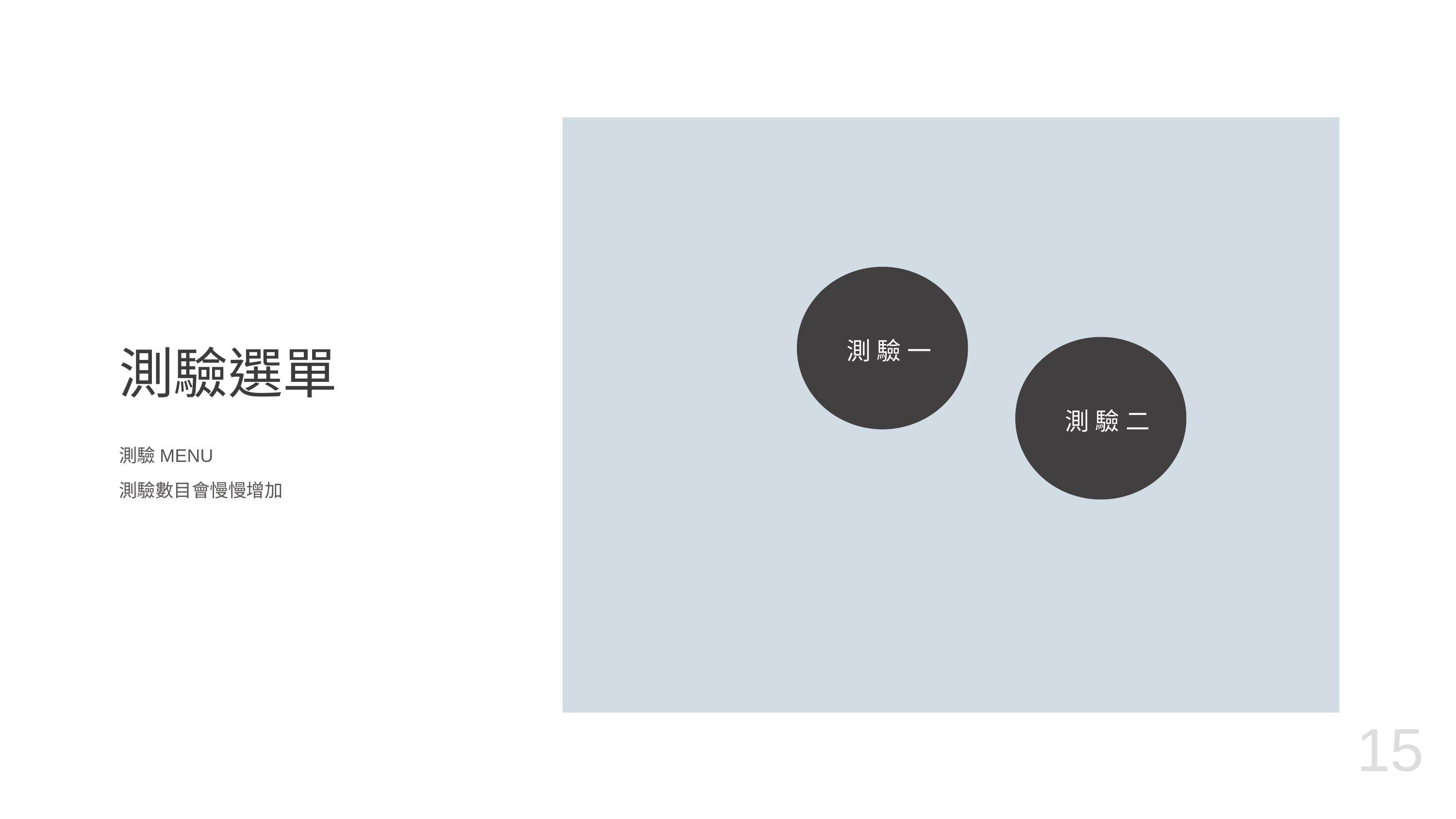

# 測驗選單

測驗一

測驗二
測驗MENU
測驗數目會慢慢增加
15